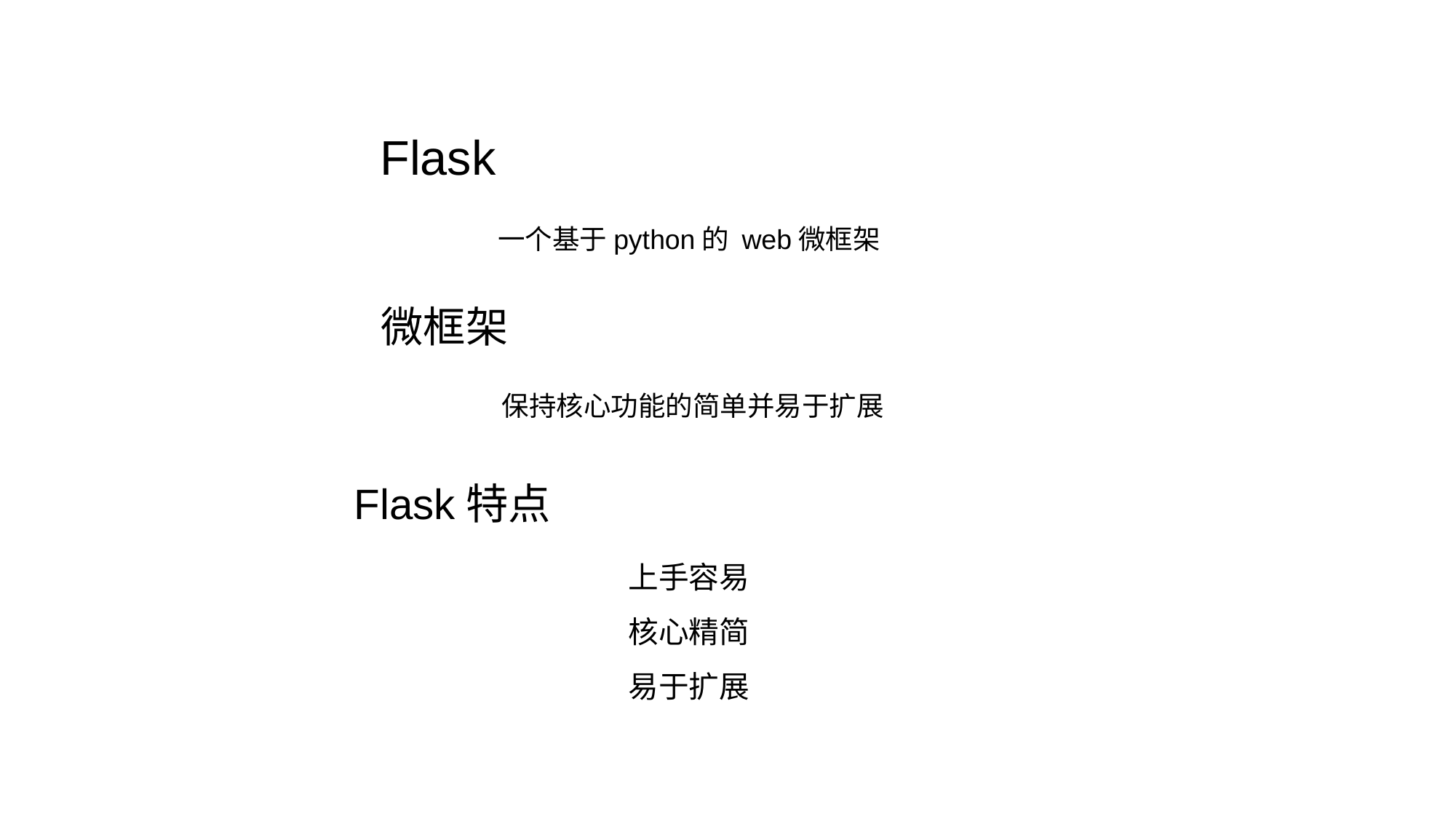

Flask
一个基于python的 web微框架
微框架
保持核心功能的简单并易于扩展
Flask特点
上手容易
核心精简
易于扩展